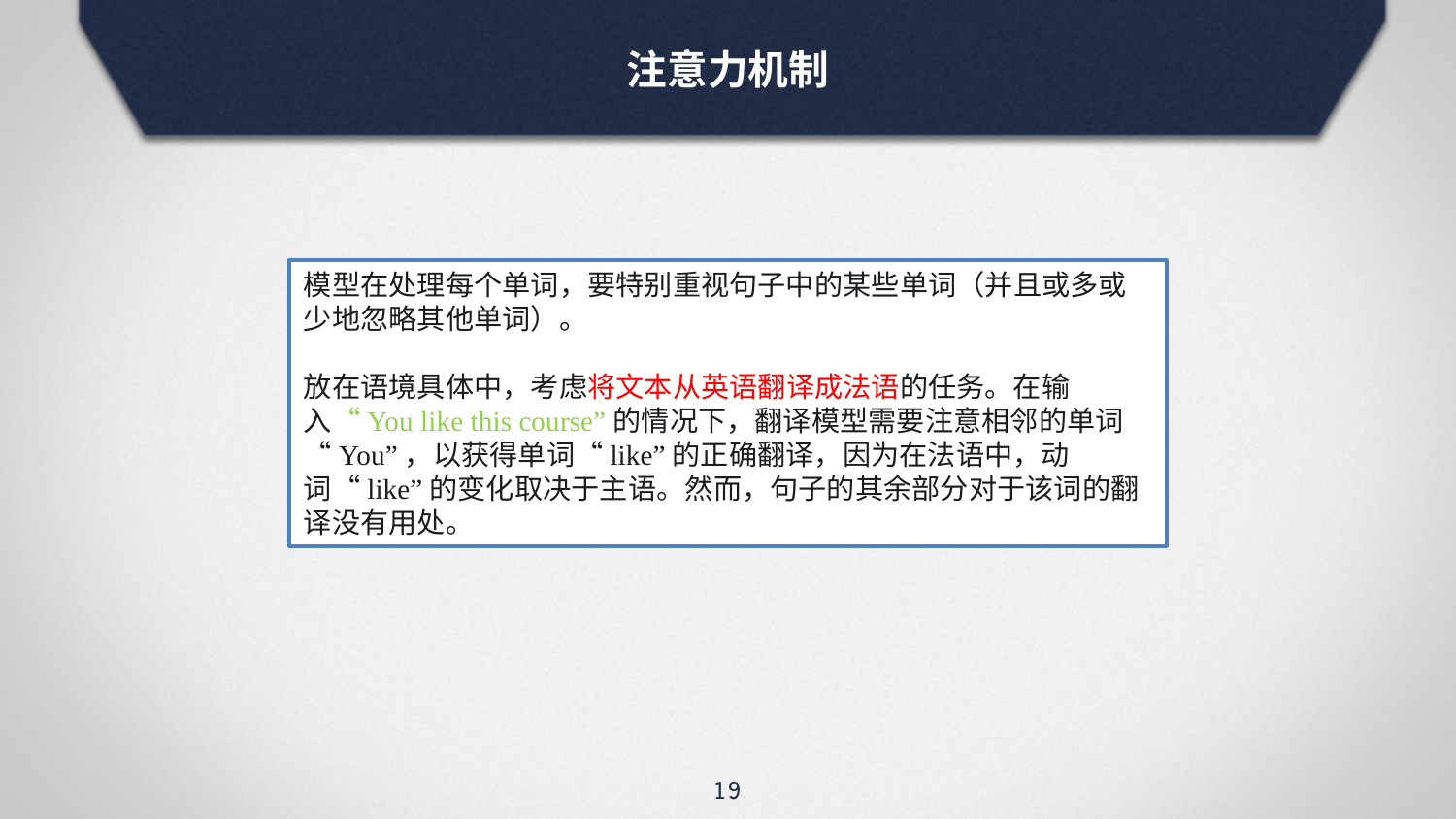

注意力机制
模型在处理每个单词，要特别重视句子中的某些单词（并且或多或少地忽略其他单词）。

放在语境具体中，考虑将文本从英语翻译成法语的任务。在输入“You like this course”的情况下，翻译模型需要注意相邻的单词“You”，以获得单词“like”的正确翻译，因为在法语中，动词“like”的变化取决于主语。然而，句子的其余部分对于该词的翻译没有用处。
19